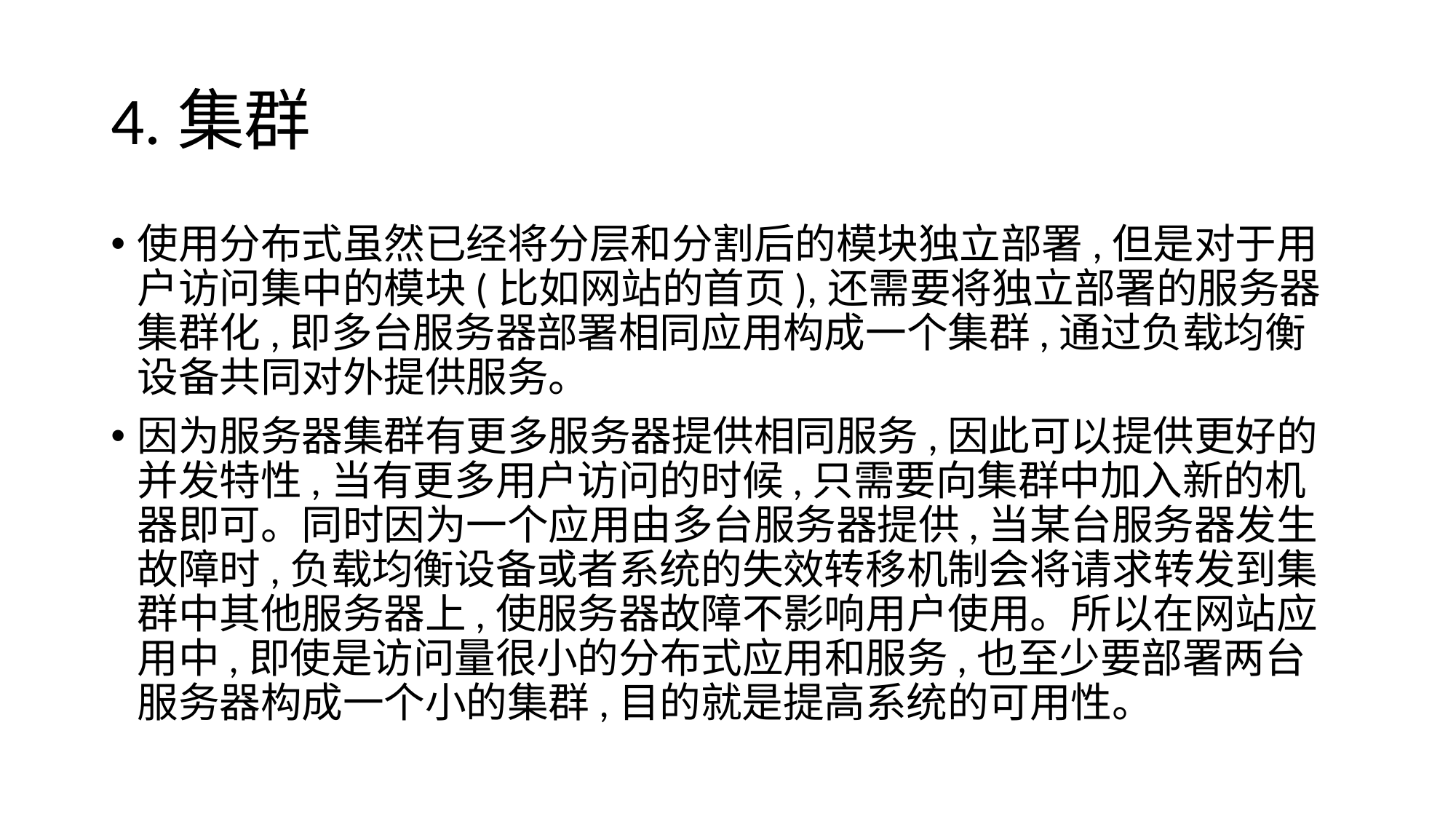

# 4.集群
使用分布式虽然已经将分层和分割后的模块独立部署,但是对于用户访问集中的模块(比如网站的首页),还需要将独立部署的服务器集群化,即多台服务器部署相同应用构成一个集群,通过负载均衡设备共同对外提供服务。
因为服务器集群有更多服务器提供相同服务,因此可以提供更好的并发特性,当有更多用户访问的时候,只需要向集群中加入新的机器即可。同时因为一个应用由多台服务器提供,当某台服务器发生故障时,负载均衡设备或者系统的失效转移机制会将请求转发到集群中其他服务器上,使服务器故障不影响用户使用。所以在网站应用中,即使是访问量很小的分布式应用和服务,也至少要部署两台服务器构成一个小的集群,目的就是提高系统的可用性。